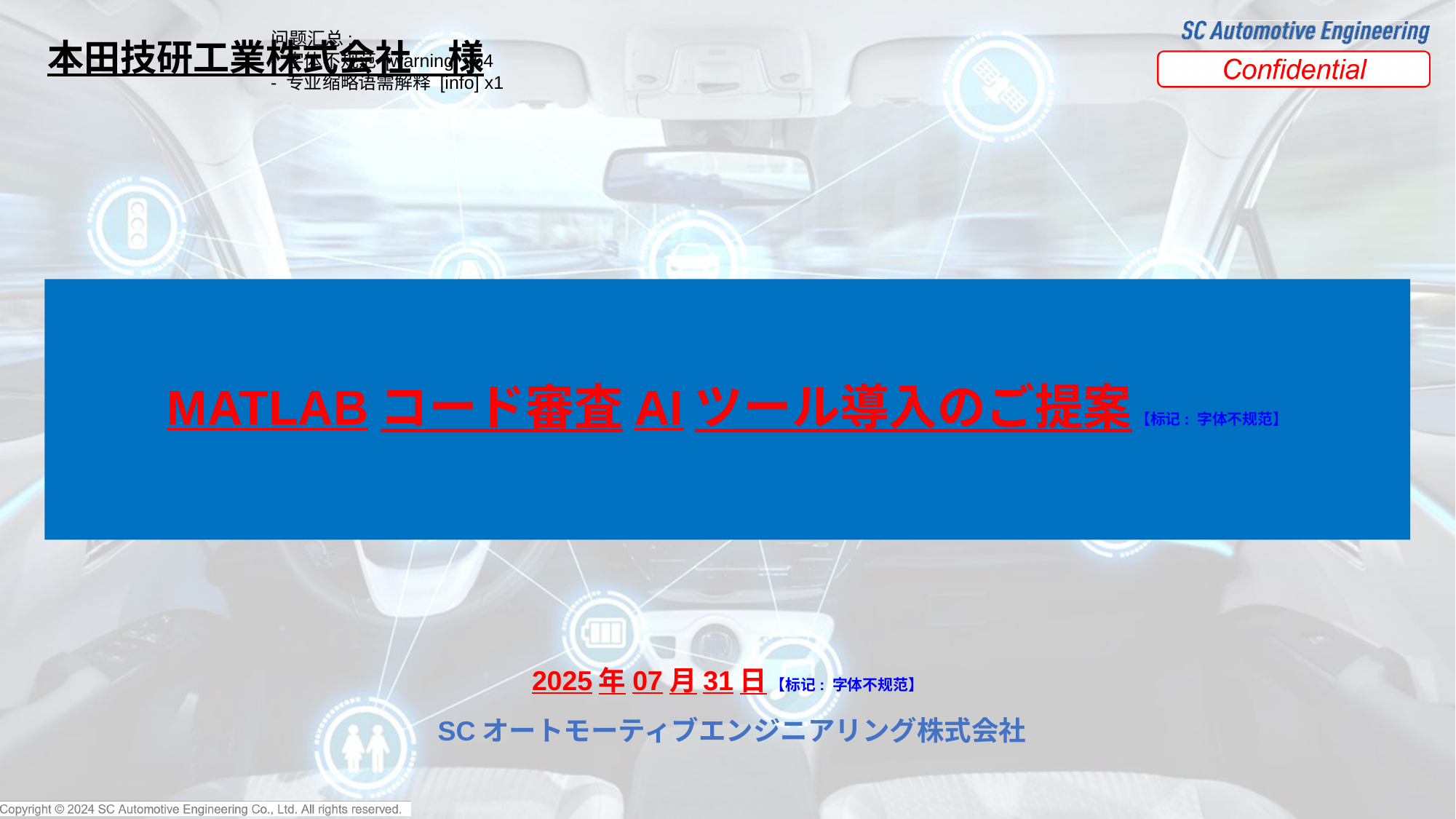

问题汇总:
- 字体不规范 [warning] x54
- 专业缩略语需解释 [info] x1
MATLABコード審査AIツール導入のご提案 【标记: 字体不规范】
2025年07月31日 【标记: 字体不规范】